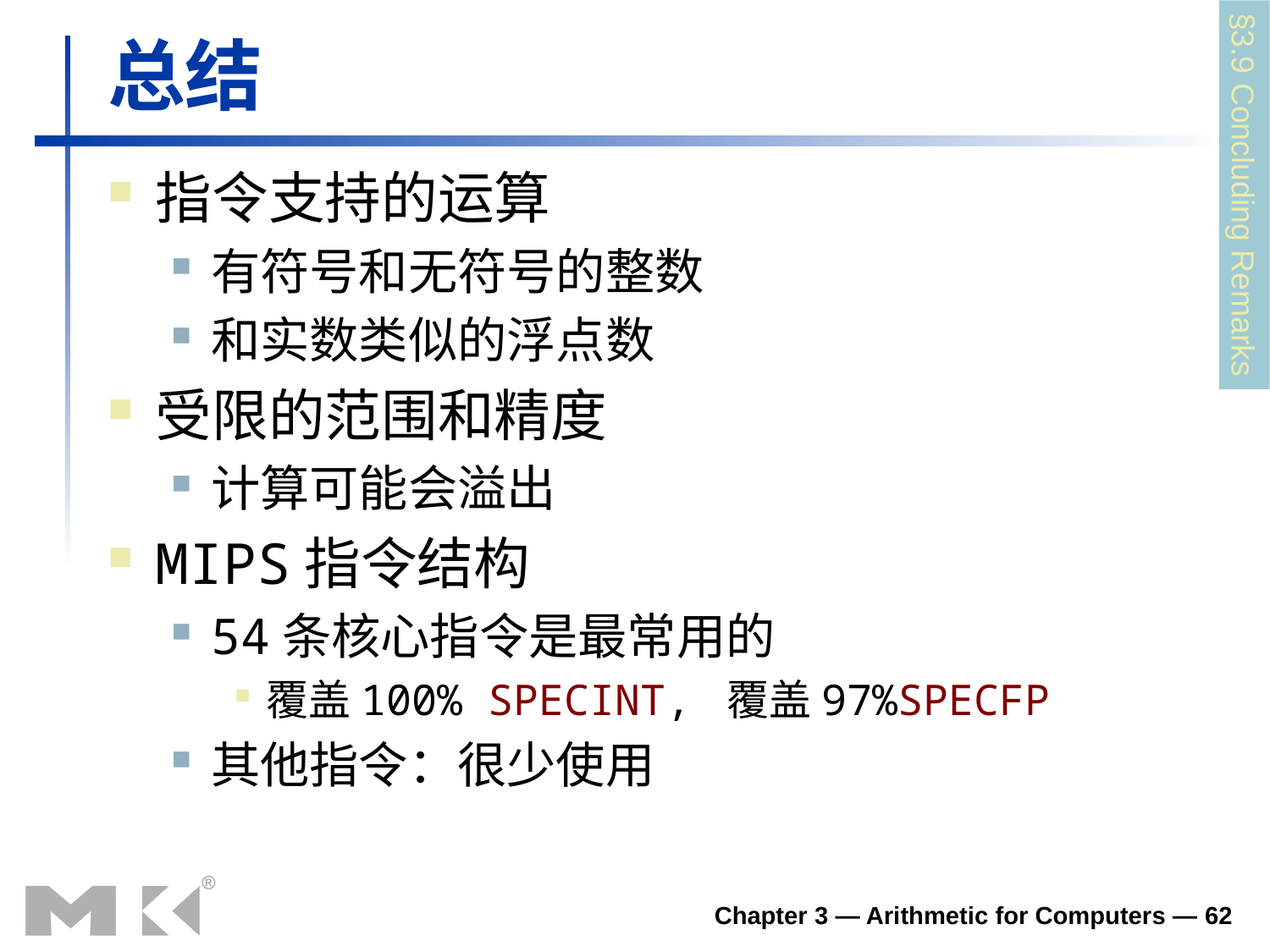

# 总结
指令支持的运算
有符号和无符号的整数
和实数类似的浮点数
受限的范围和精度
计算可能会溢出
MIPS指令结构
54条核心指令是最常用的
覆盖100% SPECINT, 覆盖97%SPECFP
其他指令：很少使用
§3.9 Concluding Remarks
Chapter 3 — Arithmetic for Computers — 62